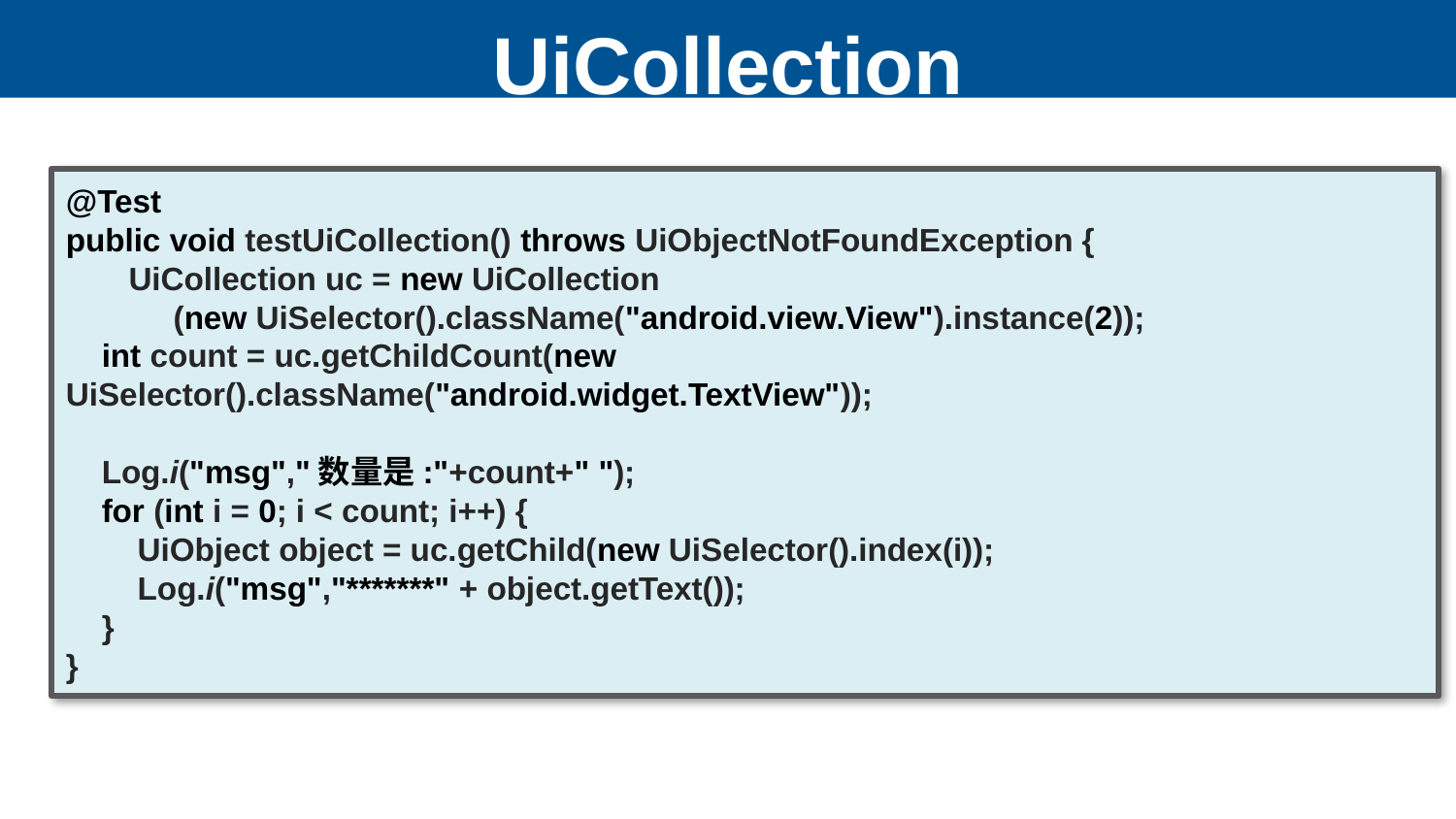

# UiCollection
@Test
public void testUiCollection() throws UiObjectNotFoundException {
       UiCollection uc = new UiCollection
            (new UiSelector().className("android.view.View").instance(2));
    int count = uc.getChildCount(new UiSelector().className("android.widget.TextView"));
    Log.i("msg","数量是:"+count+" ");
    for (int i = 0; i < count; i++) {
        UiObject object = uc.getChild(new UiSelector().index(i));
        Log.i("msg","*******" + object.getText());
    }
}